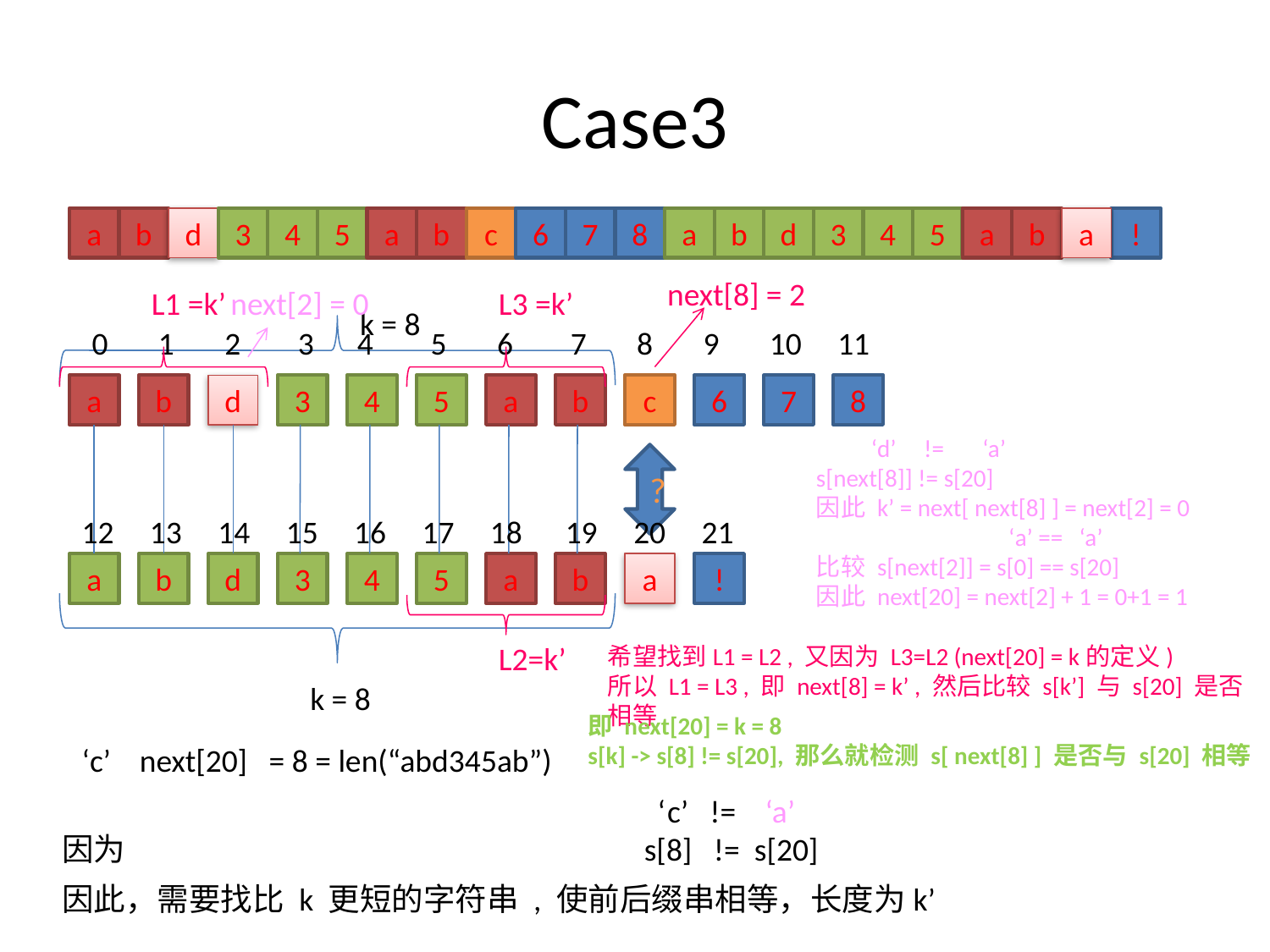

# Case3

a
b
d
3
4
5
a
b
c
6
7
8
a
b
d
3
4
5
a
b
a
!

next[8] = 2
L1 =k’
next[2] = 0
L3 =k’

k = 8
0       1       2        3      4        5       6        7       8       9       10     11

a
b
d
3
4
5
a
b
c
6
7
8
          ‘d’     !=       ‘a’
s[next[8]] != s[20]
因此 k’ = next[ next[8] ] = next[2] = 0
                                   ‘a’ ==   ‘a’
比较 s[next[2]] = s[0] == s[20]
因此 next[20] = next[2] + 1 = 0+1 = 1

?
12     13     14     15     16     17     18      19     20     21

a
b
d
3
4
5
a
b
a
!
L2=k’
希望找到L1 = L2 , 又因为 L3=L2 (next[20] = k的定义)
所以 L1 = L3 , 即 next[8] = k’ , 然后比较 s[k’] 与 s[20] 是否相等
k = 8
即 next[20] = k = 8
s[k] -> s[8] != s[20], 那么就检测 s[ next[8] ] 是否与 s[20] 相等
‘c’    next[20]   = 8 = len(“abd345ab”)
                                                                                   ‘c’   !=    ‘a’
因为                                                                       s[8]   !=  s[20]
因此，需要找比 k 更短的字符串 , 使前后缀串相等，长度为k’